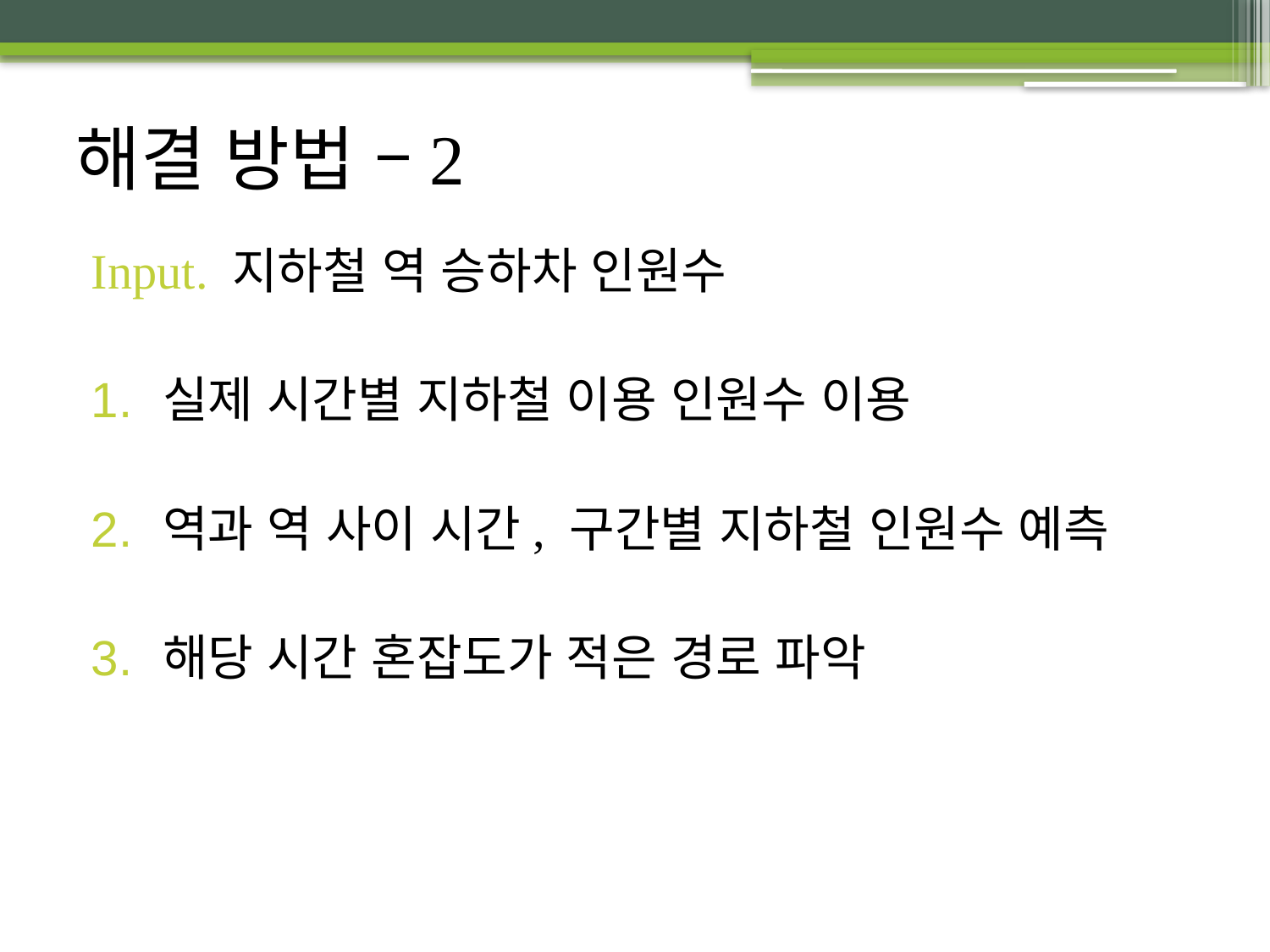

# 해결 방법 –2
Input. 지하철 역 승하차 인원수

실제 시간별 지하철 이용 인원수 이용

역과 역 사이 시간, 구간별 지하철 인원수 예측

해당 시간 혼잡도가 적은 경로 파악